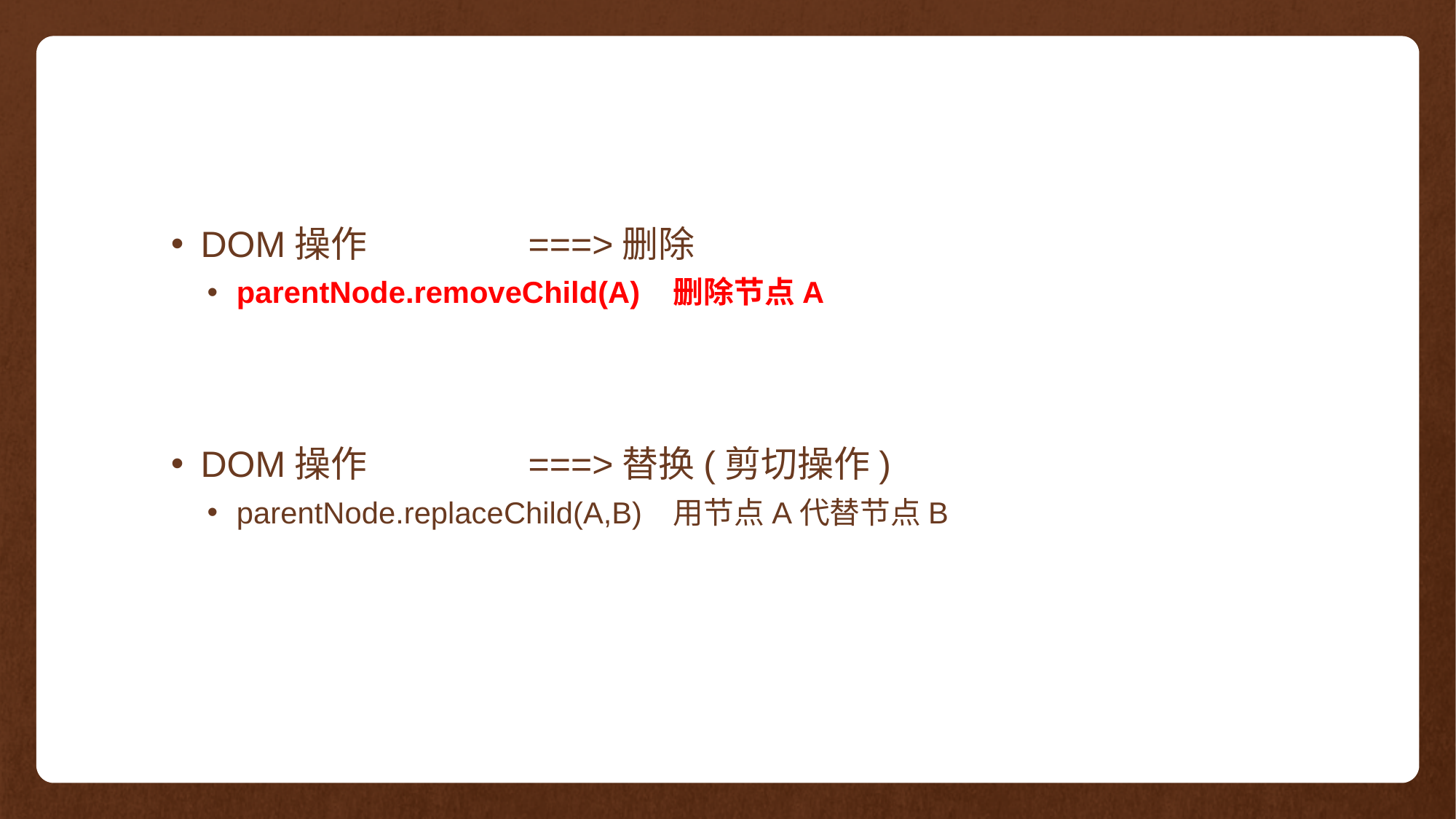

DOM操作		===>删除
parentNode.removeChild(A)	删除节点A

DOM操作		===>替换(剪切操作)
parentNode.replaceChild(A,B)	用节点A代替节点B